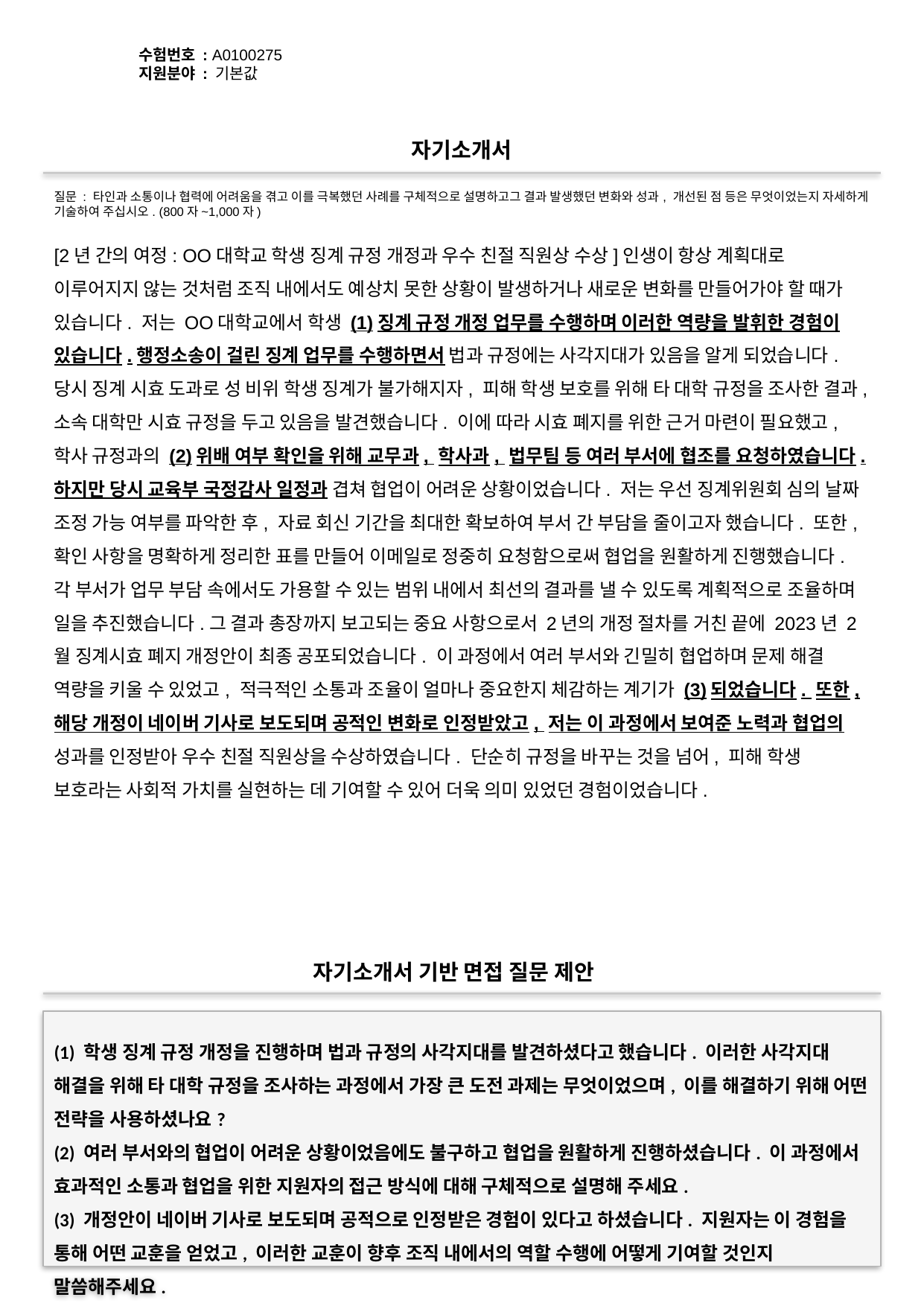

수험번호 : A0100275
지원분야 : 기본값
#

자기소개서

질문 : 타인과 소통이나 협력에 어려움을 겪고 이를 극복했던 사례를 구체적으로 설명하고그 결과 발생했던 변화와 성과, 개선된 점 등은 무엇이었는지 자세하게 기술하여 주십시오. (800자~1,000자)

[2년 간의 여정: OO대학교 학생 징계 규정 개정과 우수 친절 직원상 수상]인생이 항상 계획대로 이루어지지 않는 것처럼 조직 내에서도 예상치 못한 상황이 발생하거나 새로운 변화를 만들어가야 할 때가 있습니다. 저는 OO대학교에서 학생 (1)징계 규정 개정 업무를 수행하며 이러한 역량을 발휘한 경험이 있습니다.행정소송이 걸린 징계 업무를 수행하면서 법과 규정에는 사각지대가 있음을 알게 되었습니다. 당시 징계 시효 도과로 성 비위 학생 징계가 불가해지자, 피해 학생 보호를 위해 타 대학 규정을 조사한 결과, 소속 대학만 시효 규정을 두고 있음을 발견했습니다. 이에 따라 시효 폐지를 위한 근거 마련이 필요했고, 학사 규정과의 (2)위배 여부 확인을 위해 교무과, 학사과, 법무팀 등 여러 부서에 협조를 요청하였습니다. 하지만 당시 교육부 국정감사 일정과 겹쳐 협업이 어려운 상황이었습니다. 저는 우선 징계위원회 심의 날짜 조정 가능 여부를 파악한 후, 자료 회신 기간을 최대한 확보하여 부서 간 부담을 줄이고자 했습니다. 또한, 확인 사항을 명확하게 정리한 표를 만들어 이메일로 정중히 요청함으로써 협업을 원활하게 진행했습니다. 각 부서가 업무 부담 속에서도 가용할 수 있는 범위 내에서 최선의 결과를 낼 수 있도록 계획적으로 조율하며 일을 추진했습니다.그 결과 총장까지 보고되는 중요 사항으로서 2년의 개정 절차를 거친 끝에 2023년 2월 징계시효 폐지 개정안이 최종 공포되었습니다. 이 과정에서 여러 부서와 긴밀히 협업하며 문제 해결 역량을 키울 수 있었고, 적극적인 소통과 조율이 얼마나 중요한지 체감하는 계기가 (3)되었습니다. 또한, 해당 개정이 네이버 기사로 보도되며 공적인 변화로 인정받았고, 저는 이 과정에서 보여준 노력과 협업의 성과를 인정받아 우수 친절 직원상을 수상하였습니다. 단순히 규정을 바꾸는 것을 넘어, 피해 학생 보호라는 사회적 가치를 실현하는 데 기여할 수 있어 더욱 의미 있었던 경험이었습니다.

자기소개서 기반 면접 질문 제안

(1) 학생 징계 규정 개정을 진행하며 법과 규정의 사각지대를 발견하셨다고 했습니다. 이러한 사각지대 해결을 위해 타 대학 규정을 조사하는 과정에서 가장 큰 도전 과제는 무엇이었으며, 이를 해결하기 위해 어떤 전략을 사용하셨나요?
(2) 여러 부서와의 협업이 어려운 상황이었음에도 불구하고 협업을 원활하게 진행하셨습니다. 이 과정에서 효과적인 소통과 협업을 위한 지원자의 접근 방식에 대해 구체적으로 설명해 주세요.
(3) 개정안이 네이버 기사로 보도되며 공적으로 인정받은 경험이 있다고 하셨습니다. 지원자는 이 경험을 통해 어떤 교훈을 얻었고, 이러한 교훈이 향후 조직 내에서의 역할 수행에 어떻게 기여할 것인지 말씀해주세요.